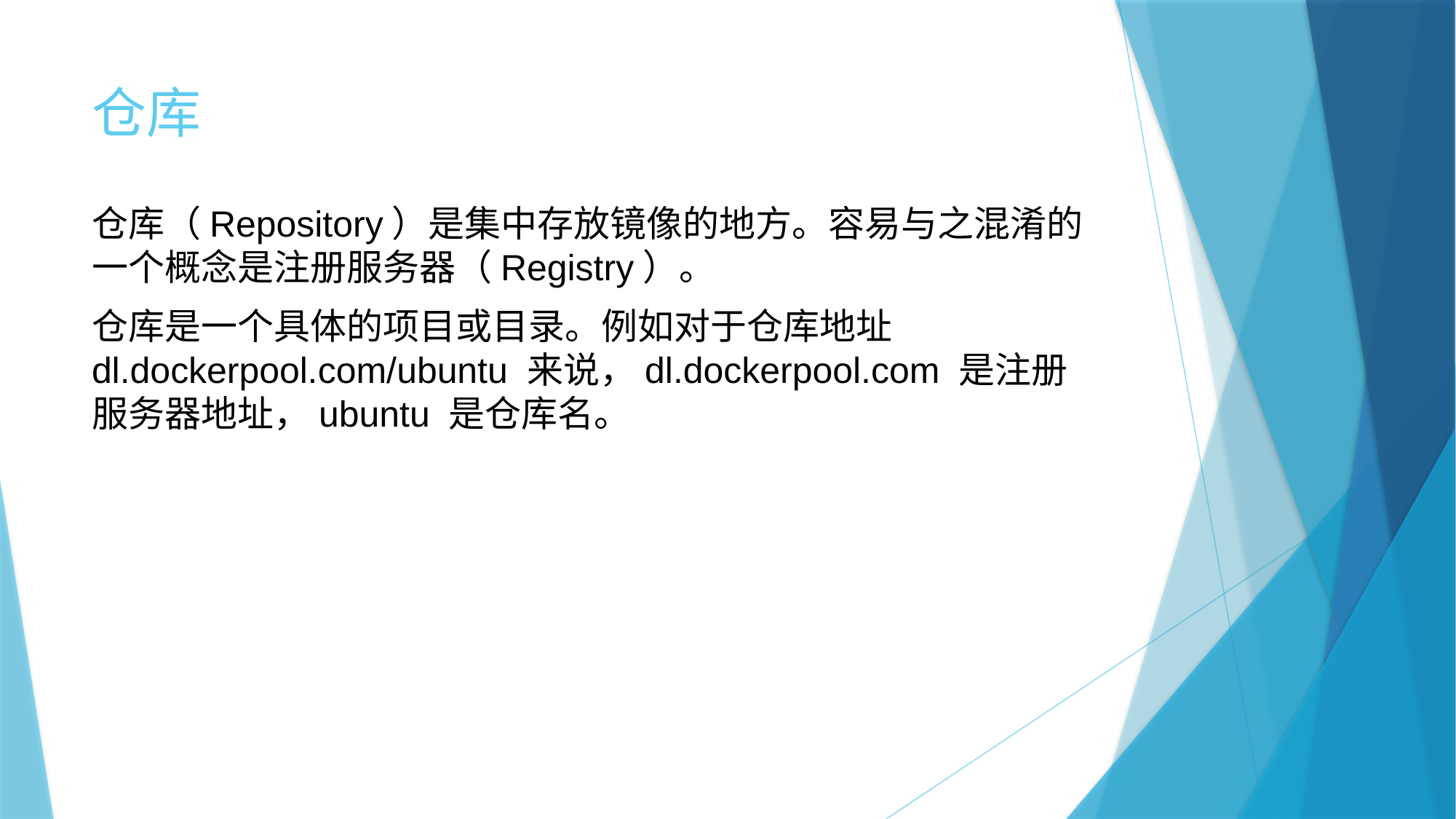

# 仓库
仓库（Repository）是集中存放镜像的地方。容易与之混淆的一个概念是注册服务器（Registry）。
仓库是一个具体的项目或目录。例如对于仓库地址 dl.dockerpool.com/ubuntu 来说，dl.dockerpool.com 是注册服务器地址，ubuntu 是仓库名。